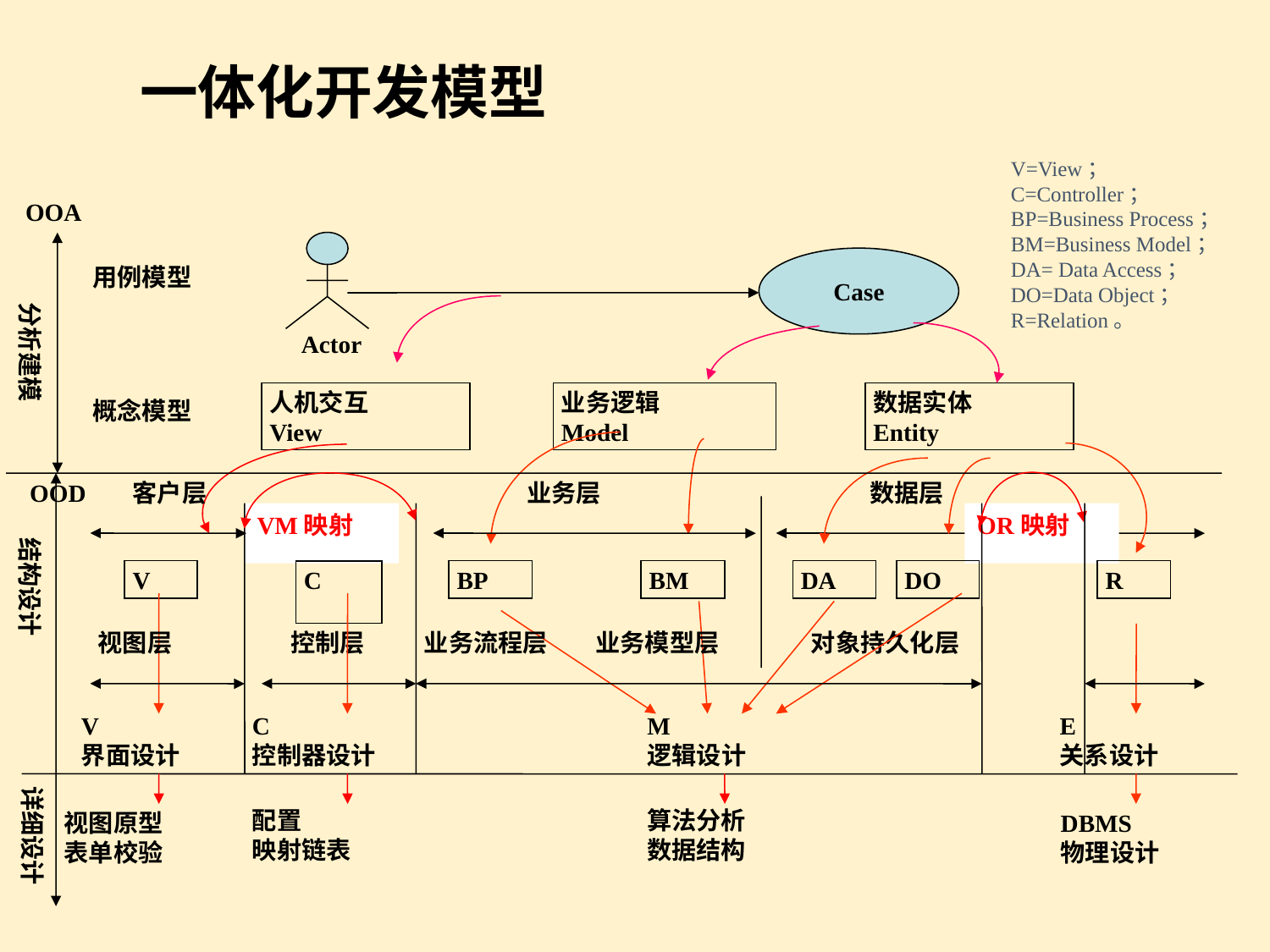

# 一体化开发模型
V=View；
C=Controller；
BP=Business Process；
BM=Business Model；
DA= Data Access；
DO=Data Object；
R=Relation。

  OOA

Actor

Case
用例模型

分析建模

人机交互
View
业务逻辑
Model
数据实体
Entity
概念模型

OOD
客户层
业务层
数据层

VM映射

OR映射

结构设计
V
C
BP
BM
DA
DO
R

视图层
控制层
业务流程层
业务模型层
对象持久化层

V
界面设计
C
控制器设计
M
逻辑设计
E
关系设计

详细设计
配置
映射链表
算法分析
数据结构
视图原型
表单校验
DBMS
物理设计